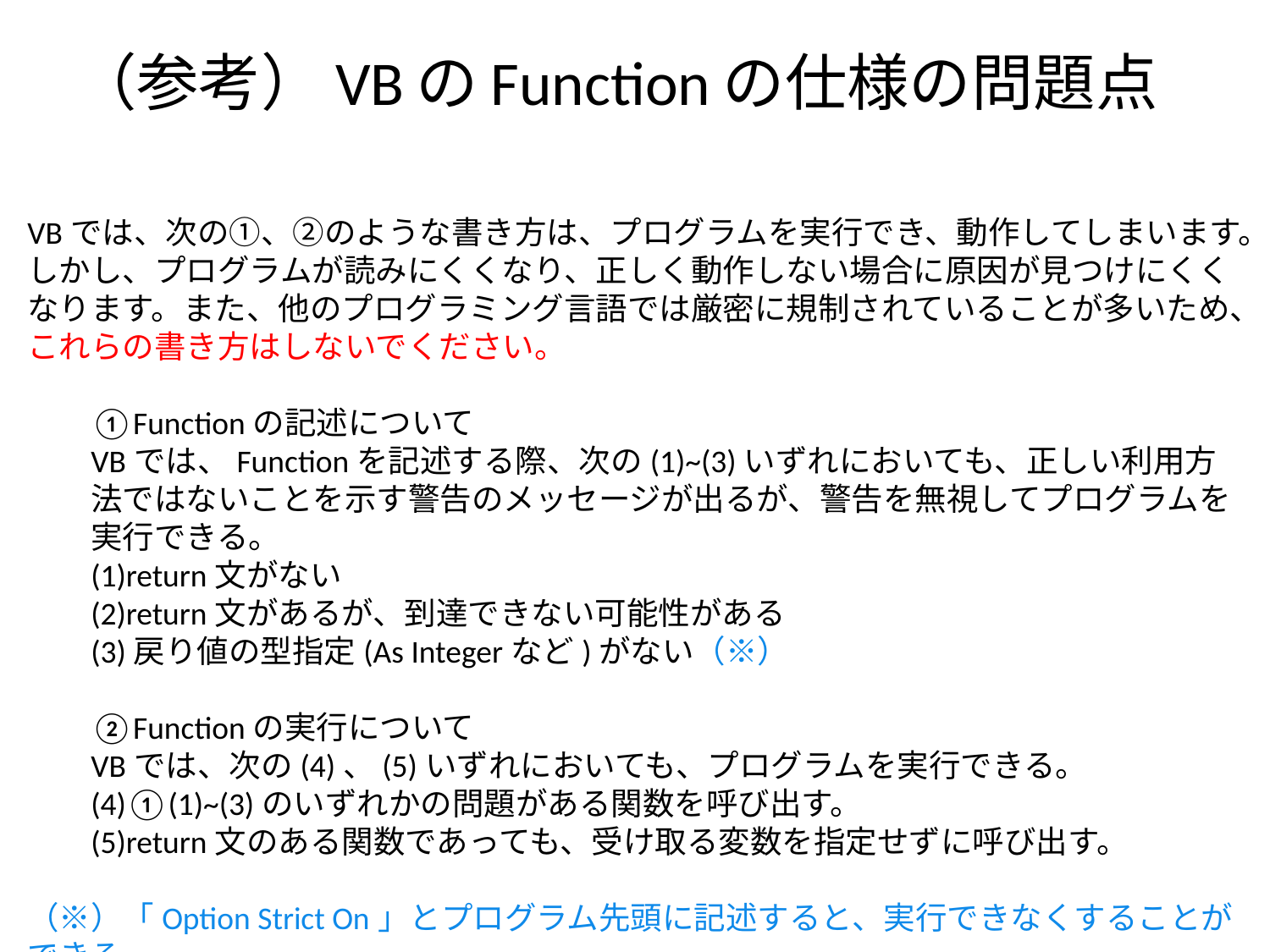

# （参考）VBのFunctionの仕様の問題点
VBでは、次の①、②のような書き方は、プログラムを実行でき、動作してしまいます。
しかし、プログラムが読みにくくなり、正しく動作しない場合に原因が見つけにくくなります。また、他のプログラミング言語では厳密に規制されていることが多いため、これらの書き方はしないでください。

①Functionの記述について
VBでは、Functionを記述する際、次の(1)~(3)いずれにおいても、正しい利用方法ではないことを示す警告のメッセージが出るが、警告を無視してプログラムを実行できる。
(1)return文がない
(2)return文があるが、到達できない可能性がある
(3)戻り値の型指定(As Integerなど)がない（※）

②Functionの実行について
VBでは、次の(4)、(5)いずれにおいても、プログラムを実行できる。
(4)①(1)~(3)のいずれかの問題がある関数を呼び出す。
(5)return文のある関数であっても、受け取る変数を指定せずに呼び出す。

（※）「Option Strict On」とプログラム先頭に記述すると、実行できなくすることができる。